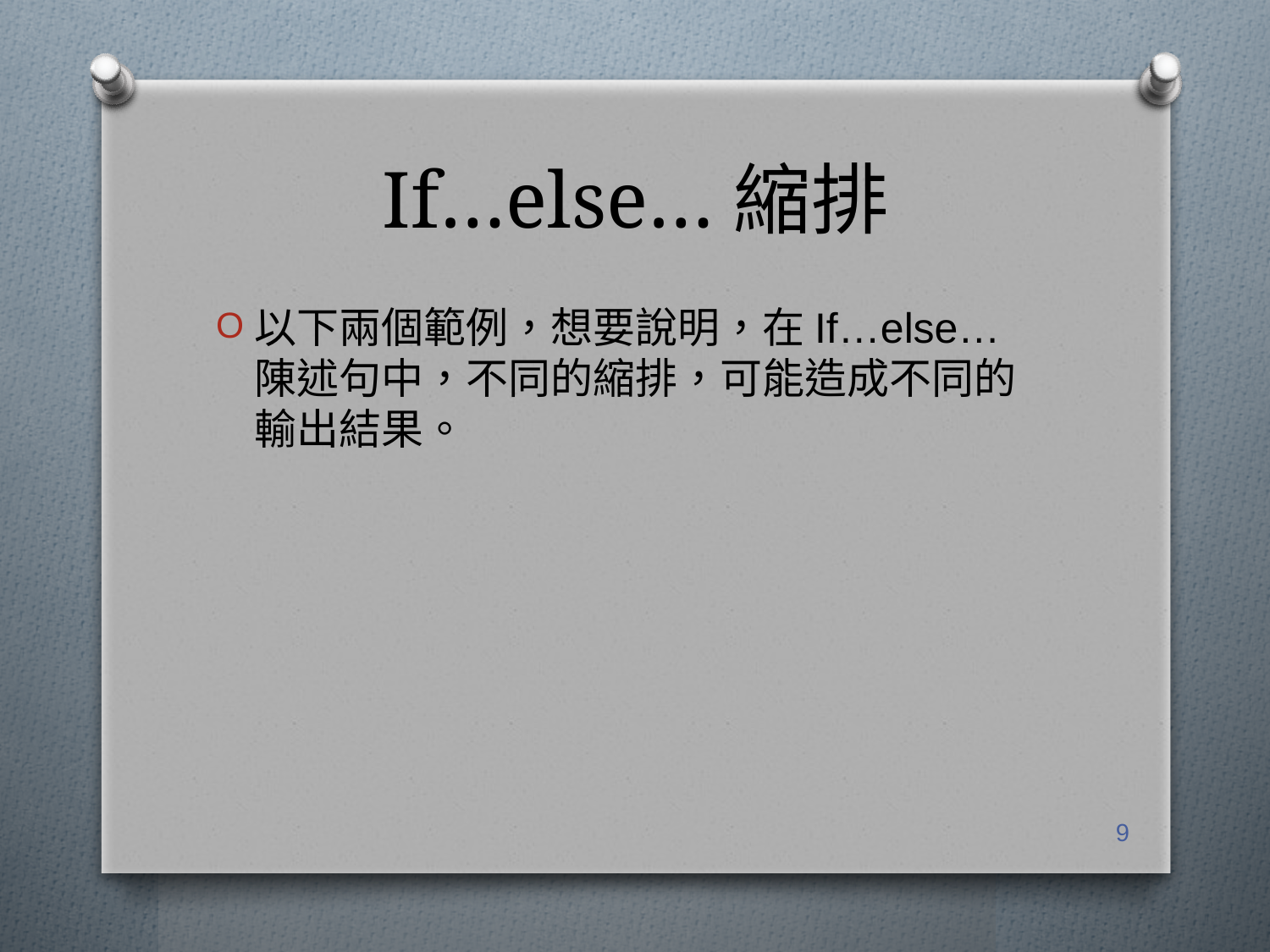

# If…else…縮排
以下兩個範例，想要說明，在If…else…陳述句中，不同的縮排，可能造成不同的輸出結果。
9